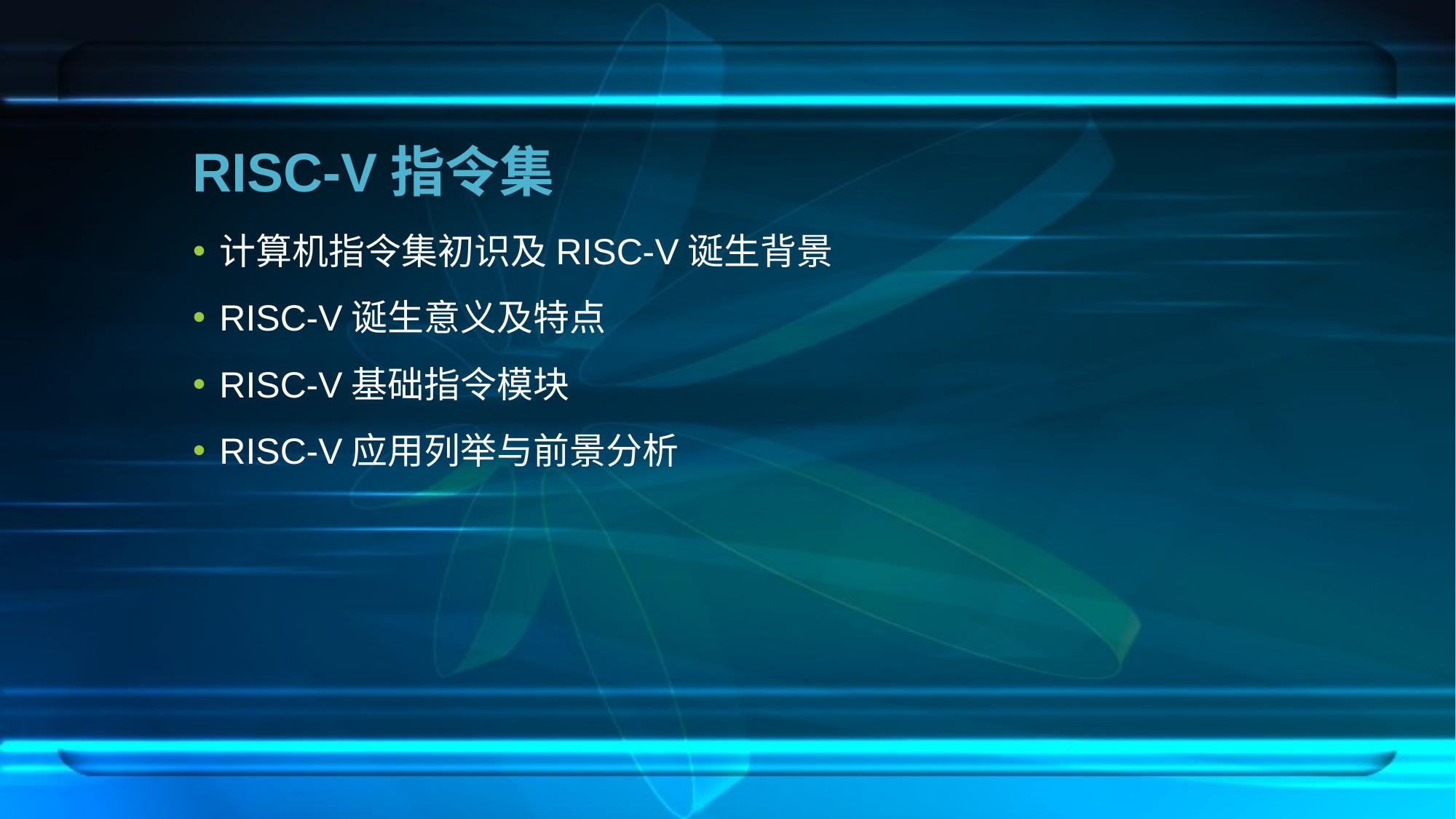

# RISC-V指令集
计算机指令集初识及RISC-V诞生背景
RISC-V诞生意义及特点
RISC-V基础指令模块
RISC-V应用列举与前景分析